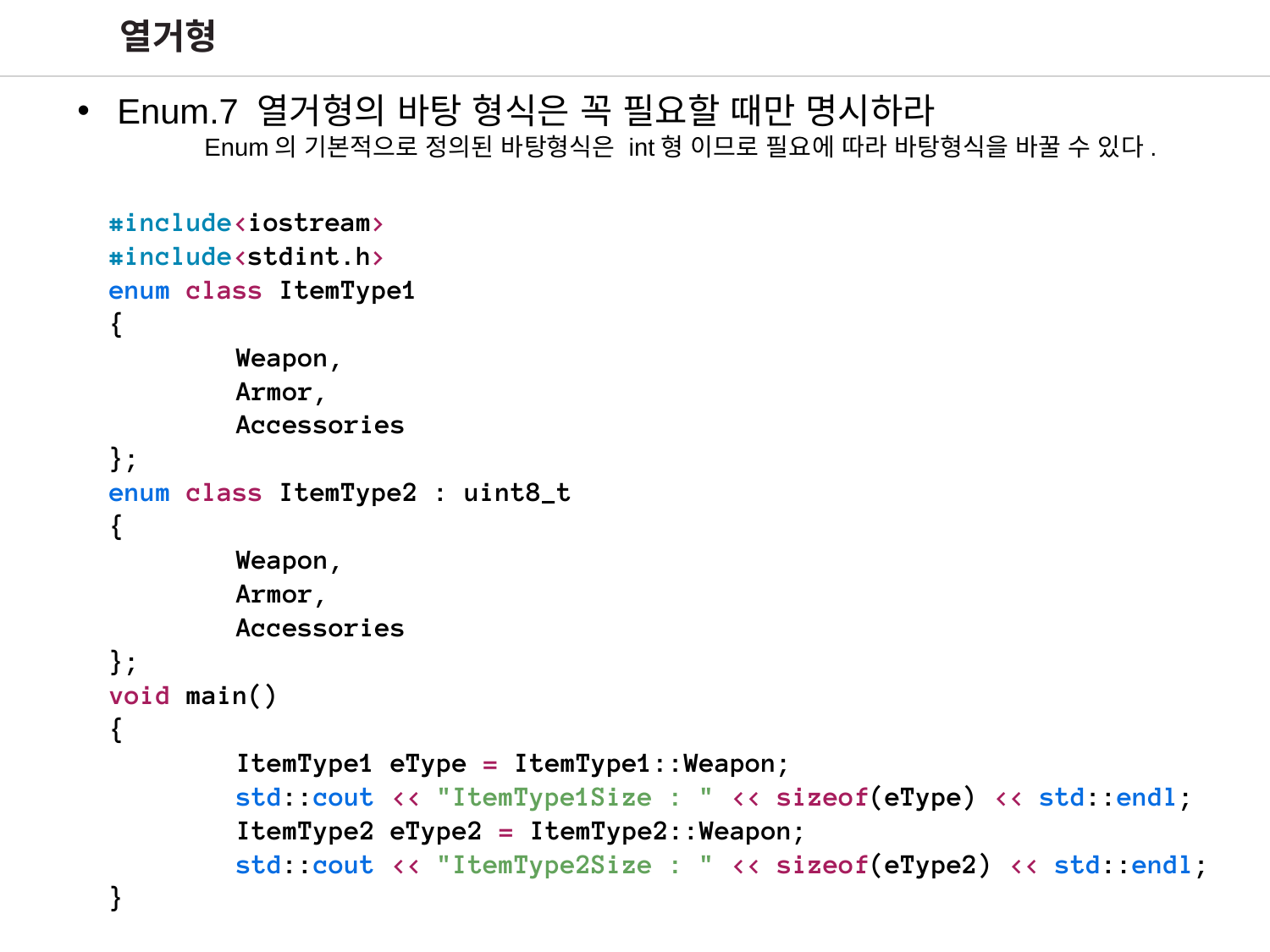

열거형
Enum.7 열거형의 바탕 형식은 꼭 필요할 때만 명시하라
	Enum의 기본적으로 정의된 바탕형식은 int형 이므로 필요에 따라 바탕형식을 바꿀 수 있다.
#include<iostream>
#include<stdint.h>
enum class ItemType1
{
	Weapon,
	Armor,
	Accessories
};
enum class ItemType2 : uint8_t
{
	Weapon,
	Armor,
	Accessories
};
void main()
{
	ItemType1 eType = ItemType1::Weapon;
	std::cout << "ItemType1Size : " << sizeof(eType) << std::endl;
	ItemType2 eType2 = ItemType2::Weapon;
	std::cout << "ItemType2Size : " << sizeof(eType2) << std::endl;
}